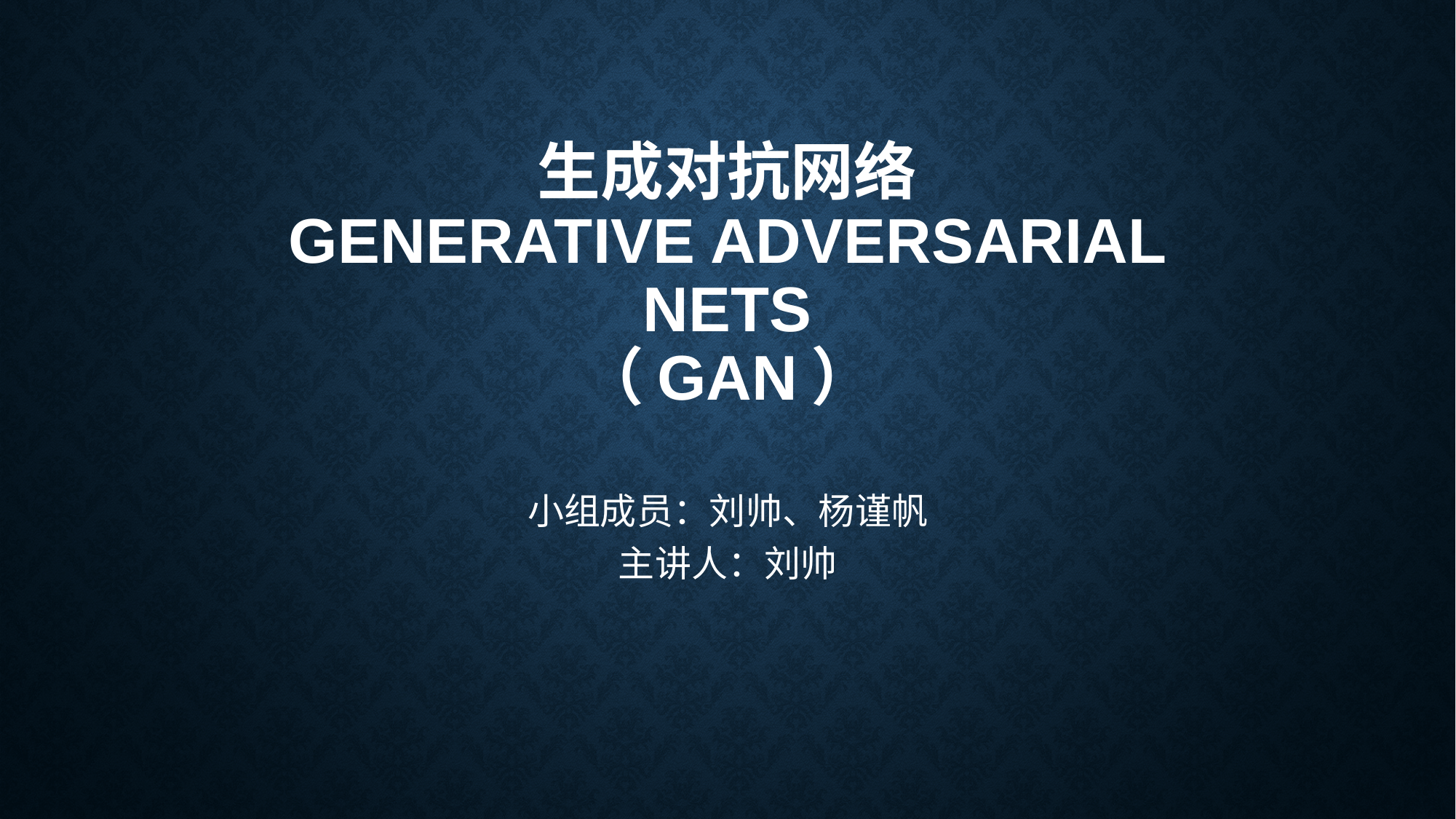

# 生成对抗网络 Generative Adversarial Nets （GAN）
小组成员：刘帅、杨谨帆
主讲人：刘帅